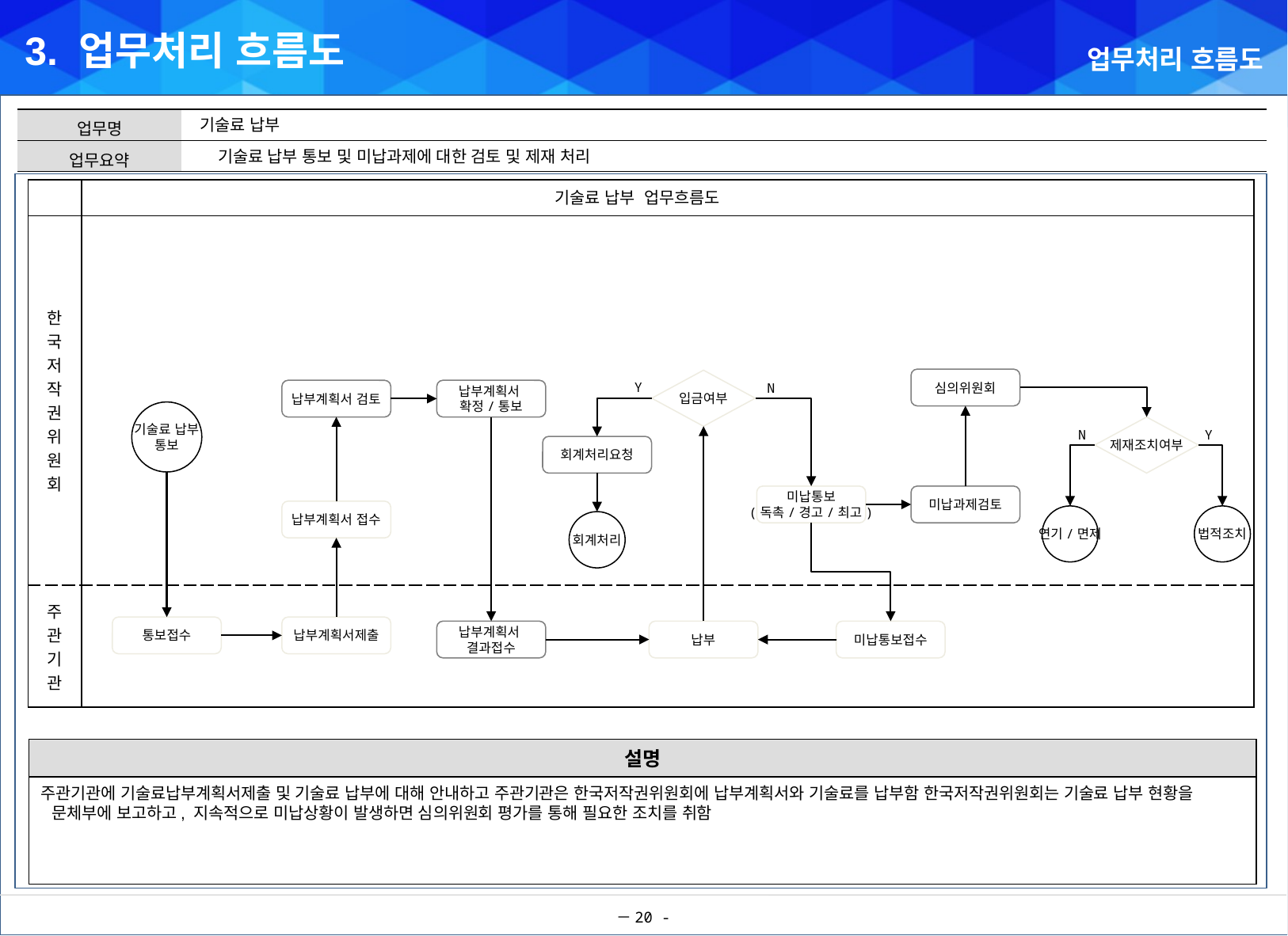

3. 업무처리 흐름도
업무처리 흐름도
기술료 납부
기술료 납부 통보 및 미납과제에 대한 검토 및 제재 처리
|  |  |
| --- | --- |
| 한 국 저 작 권 위 원 회 |  |
| 주 관 기 관 |  |
기술료 납부  업무흐름도
심의위원회
입금여부
Y
N
납부계획서 검토
납부계획서
확정/통보
기술료 납부
통보
제재조치여부
N
Y
회계처리요청
미납통보
(독촉/경고/최고)
미납과제검토
납부계획서 접수
연기/면제
법적조치
회계처리
통보접수
납부계획서제출
납부계획서
결과접수
납부
미납통보접수
설명
주관기관에 기술료납부계획서제출 및 기술료 납부에 대해 안내하고 주관기관은 한국저작권위원회에 납부계획서와 기술료를 납부함 한국저작권위원회는 기술료 납부 현황을 문체부에 보고하고, 지속적으로 미납상황이 발생하면 심의위원회 평가를 통해 필요한 조치를 취함